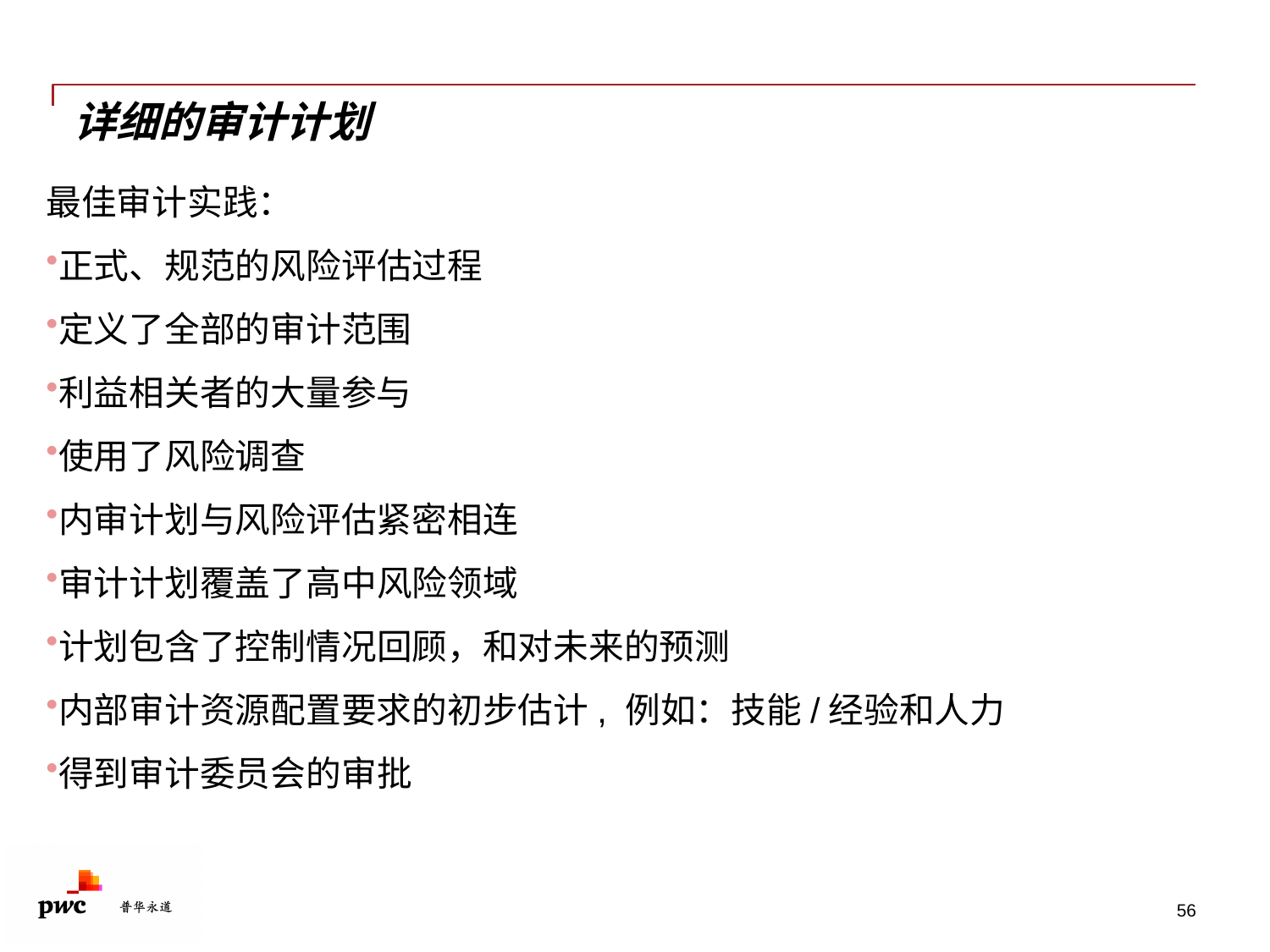

# 详细的审计计划
最佳审计实践：
正式、规范的风险评估过程
定义了全部的审计范围
利益相关者的大量参与
使用了风险调查
内审计划与风险评估紧密相连
审计计划覆盖了高中风险领域
计划包含了控制情况回顾，和对未来的预测
内部审计资源配置要求的初步估计, 例如：技能/经验和人力
得到审计委员会的审批
56